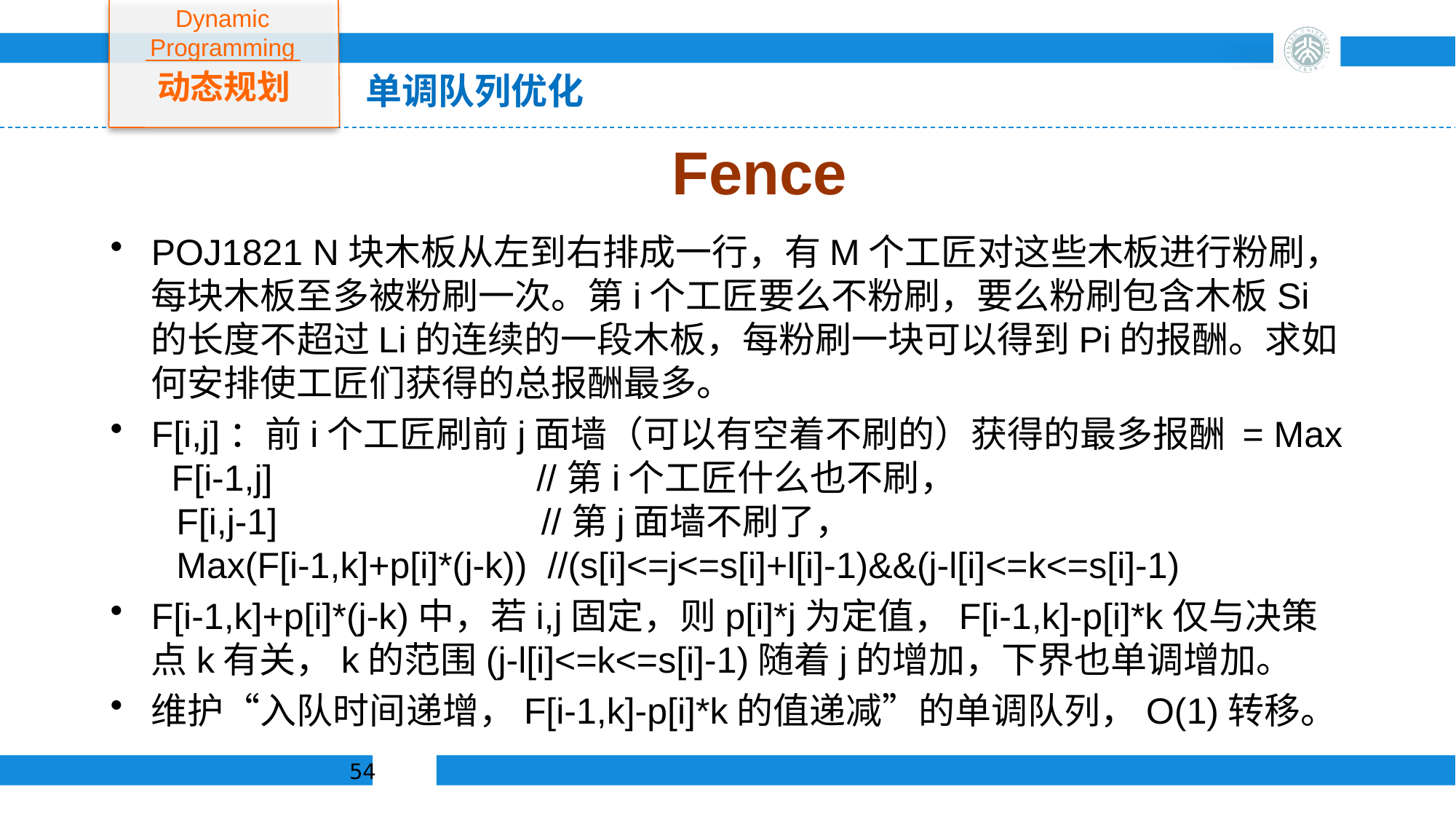

Dynamic Programming
动态规划
单调队列优化
# Fence
POJ1821 N块木板从左到右排成一行，有M个工匠对这些木板进行粉刷，每块木板至多被粉刷一次。第i个工匠要么不粉刷，要么粉刷包含木板Si的长度不超过Li的连续的一段木板，每粉刷一块可以得到Pi的报酬。求如何安排使工匠们获得的总报酬最多。
F[i,j]：前i个工匠刷前j面墙（可以有空着不刷的）获得的最多报酬 = Max
  F[i-1,j]                          //第i个工匠什么也不刷，
  F[i,j-1]                          //第j面墙不刷了，
  Max(F[i-1,k]+p[i]*(j-k))  //(s[i]<=j<=s[i]+l[i]-1)&&(j-l[i]<=k<=s[i]-1)
F[i-1,k]+p[i]*(j-k)中，若i,j固定，则p[i]*j为定值，F[i-1,k]-p[i]*k仅与决策点k有关，k的范围(j-l[i]<=k<=s[i]-1)随着j的增加，下界也单调增加。
维护“入队时间递增，F[i-1,k]-p[i]*k的值递减”的单调队列，O(1)转移。